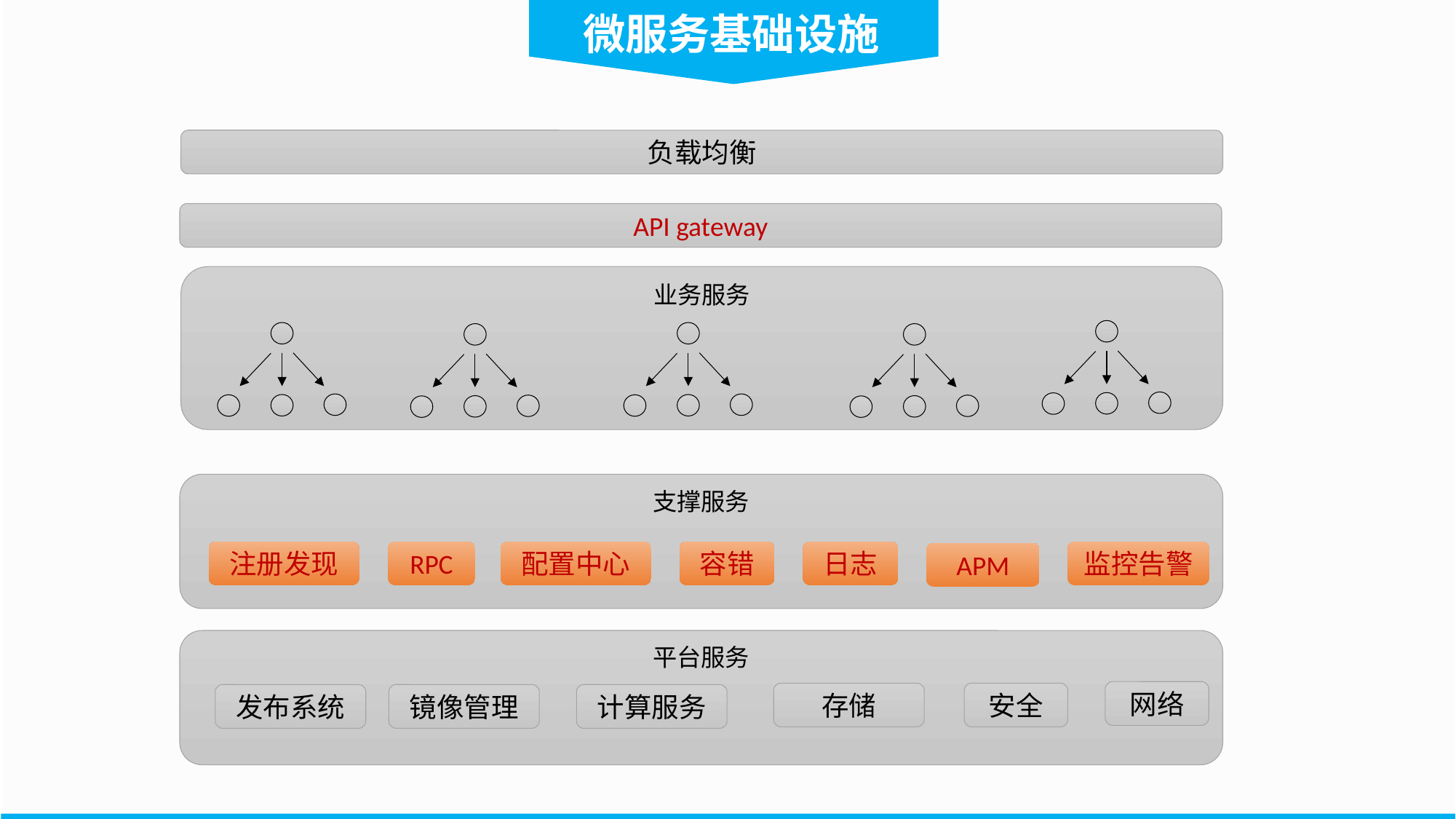

微服务基础设施
负载均衡
API gateway
业务服务

支撑服务
注册发现
RPC
配置中心
容错
日志
监控告警
APM
平台服务
网络
存储
安全
发布系统
镜像管理
计算服务